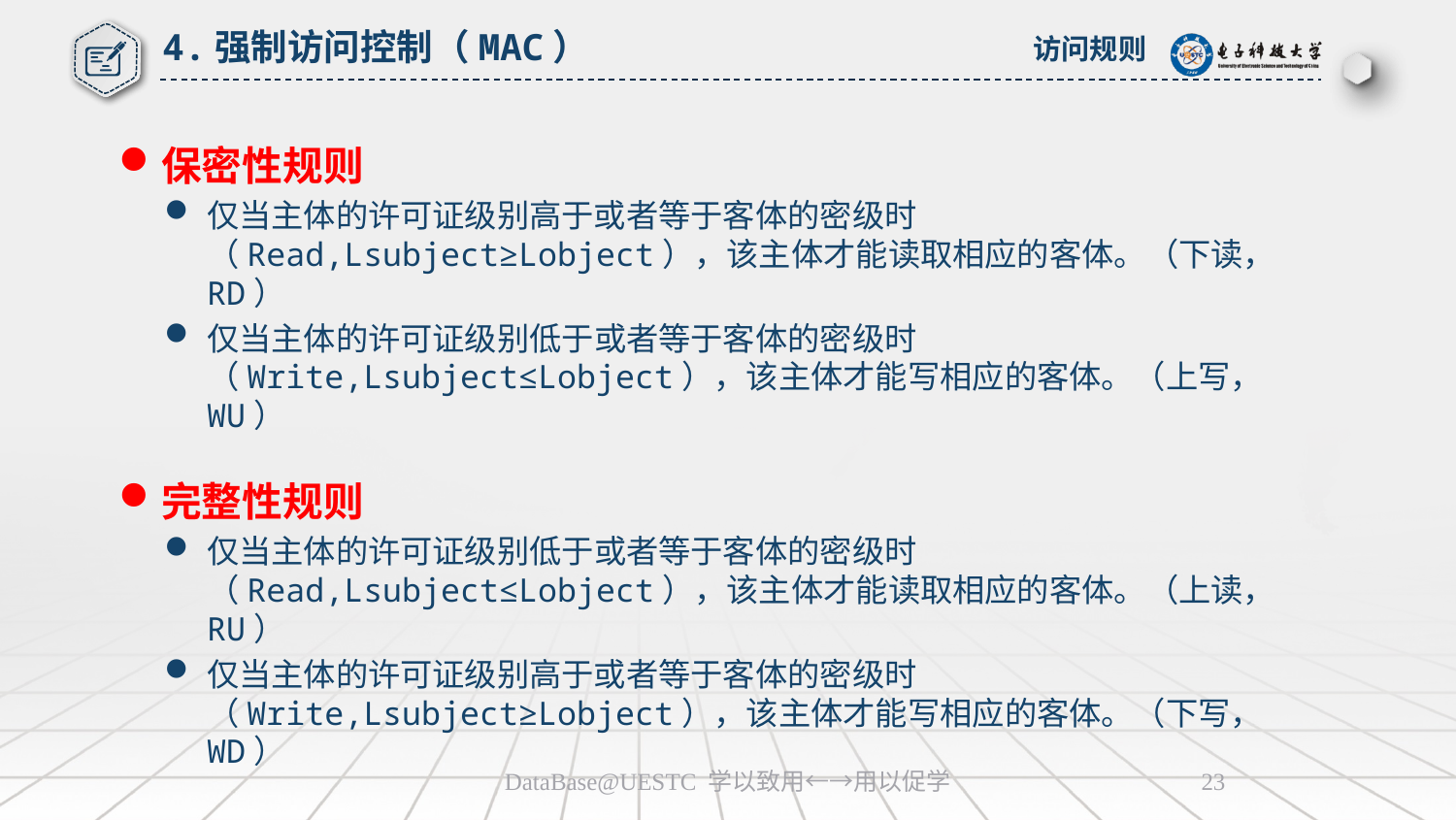

# 4.强制访问控制（MAC）
访问规则
保密性规则
仅当主体的许可证级别高于或者等于客体的密级时（Read,Lsubject≥Lobject），该主体才能读取相应的客体。（下读，RD）
仅当主体的许可证级别低于或者等于客体的密级时（Write,Lsubject≤Lobject），该主体才能写相应的客体。（上写，WU）

完整性规则
仅当主体的许可证级别低于或者等于客体的密级时（Read,Lsubject≤Lobject），该主体才能读取相应的客体。（上读，RU）
仅当主体的许可证级别高于或者等于客体的密级时（Write,Lsubject≥Lobject），该主体才能写相应的客体。（下写，WD）
DataBase@UESTC 学以致用←→用以促学
23